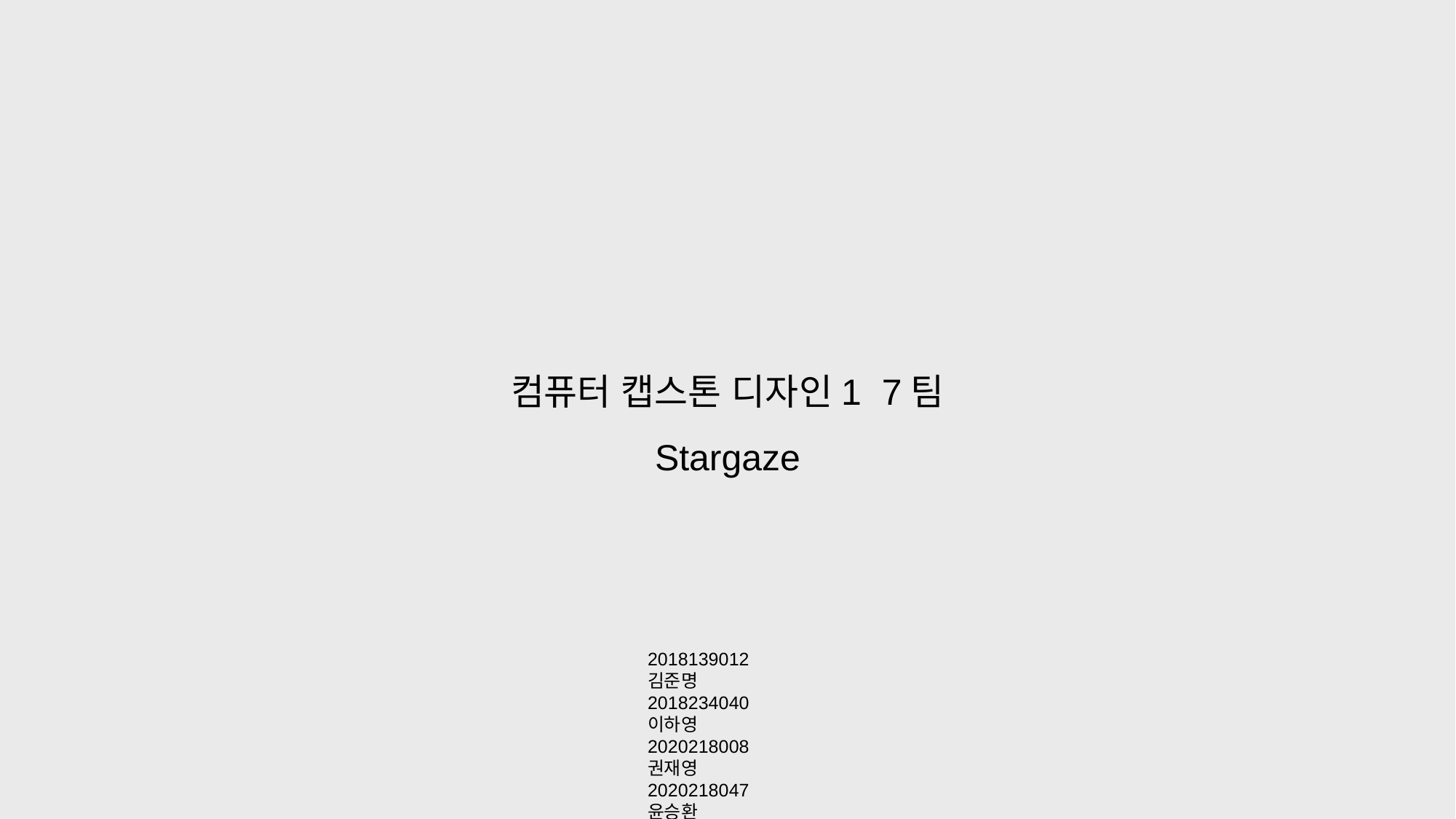

컴퓨터 캡스톤 디자인1  7팀
Stargaze
2018139012 김준명
2018234040 이하영
2020218008 권재영
2020218047 윤승환